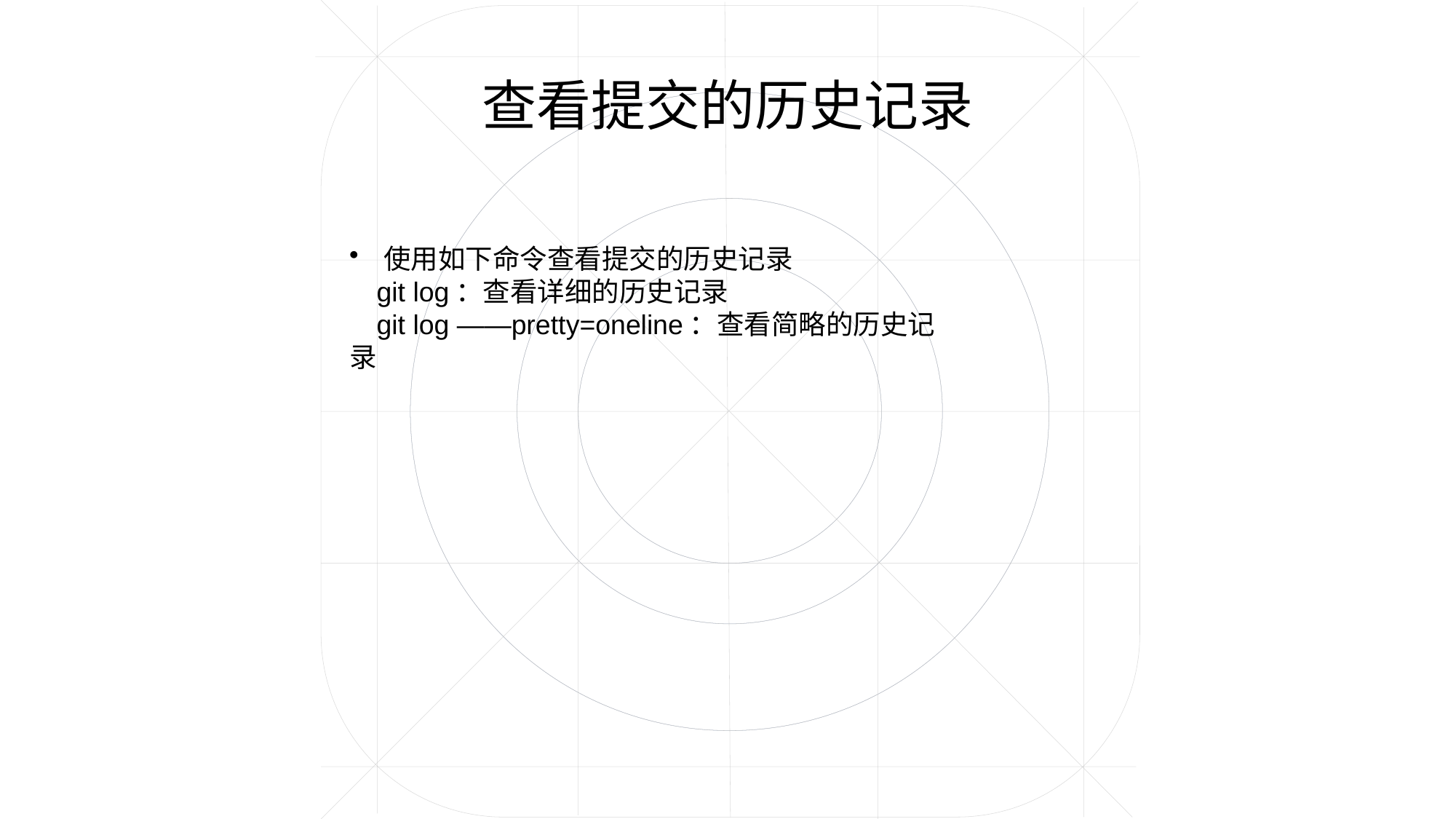

查看提交的历史记录
 使用如下命令查看提交的历史记录
git log：查看详细的历史记录
git log ——pretty=oneline：查看简略的历史记录